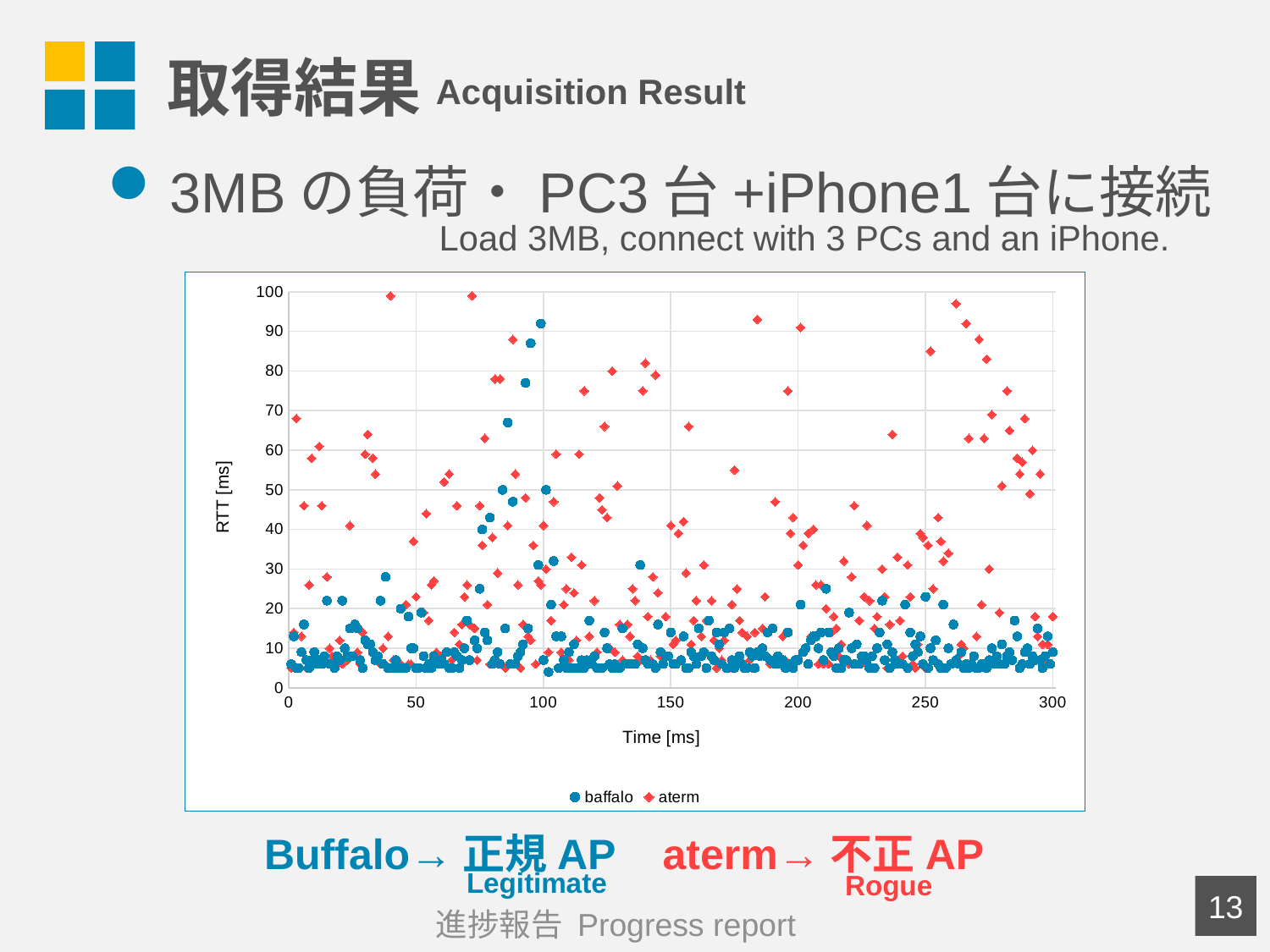

# 取得結果
Acquisition Result
3MBの負荷・PC3台+iPhone1台に接続
Load 3MB, connect with 3 PCs and an iPhone.

### Chart

| Category | baffalo | aterm |
|---|---|---|
　Buffalo→正規AP    aterm→不正AP
Legitimate
Rogue
13
進捗報告 Progress report